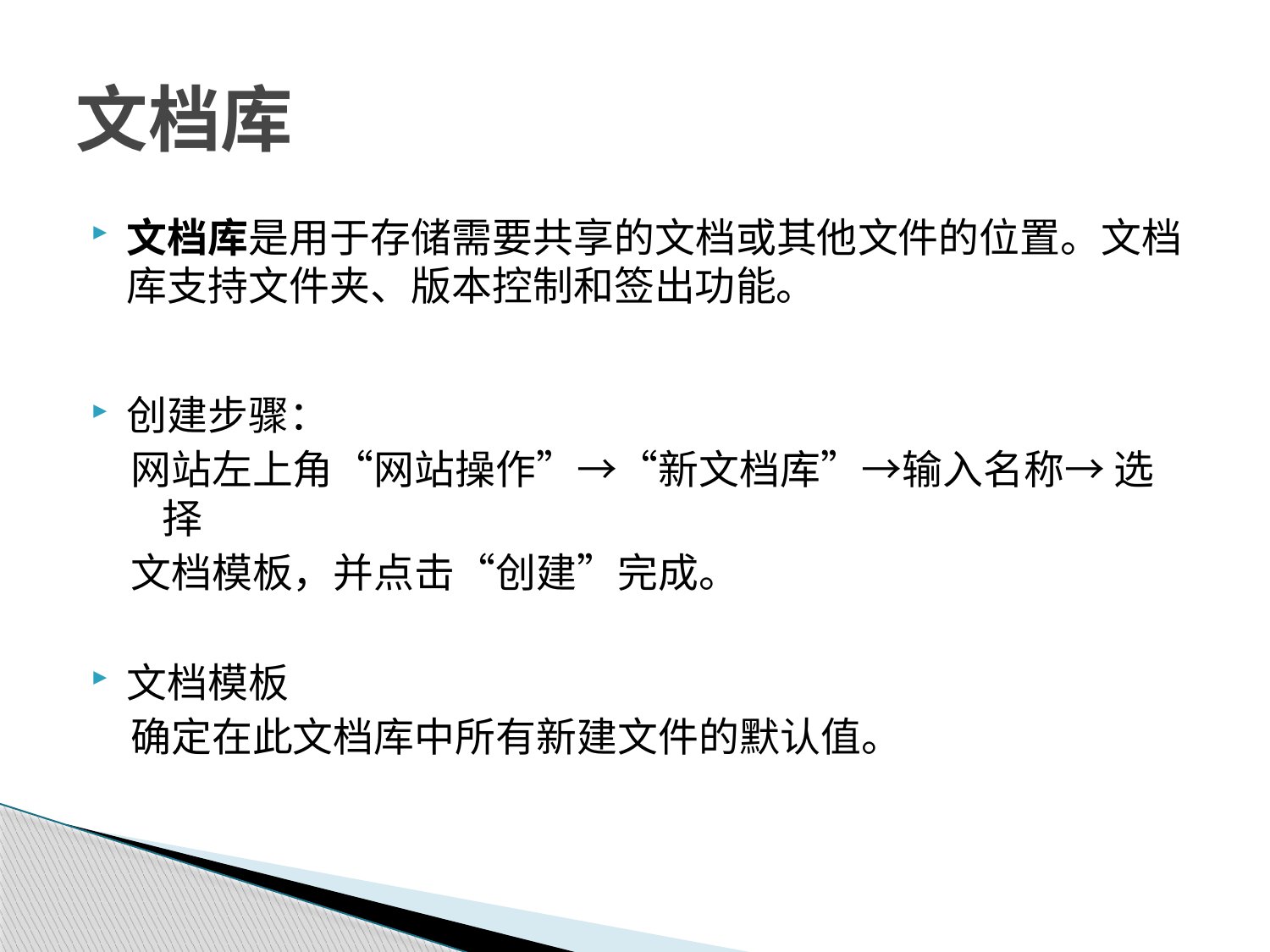

# 文档库
文档库是用于存储需要共享的文档或其他文件的位置。文档库支持文件夹、版本控制和签出功能。

创建步骤：
网站左上角“网站操作”→“新文档库”→输入名称→ 选择
文档模板，并点击“创建”完成。

文档模板
确定在此文档库中所有新建文件的默认值。